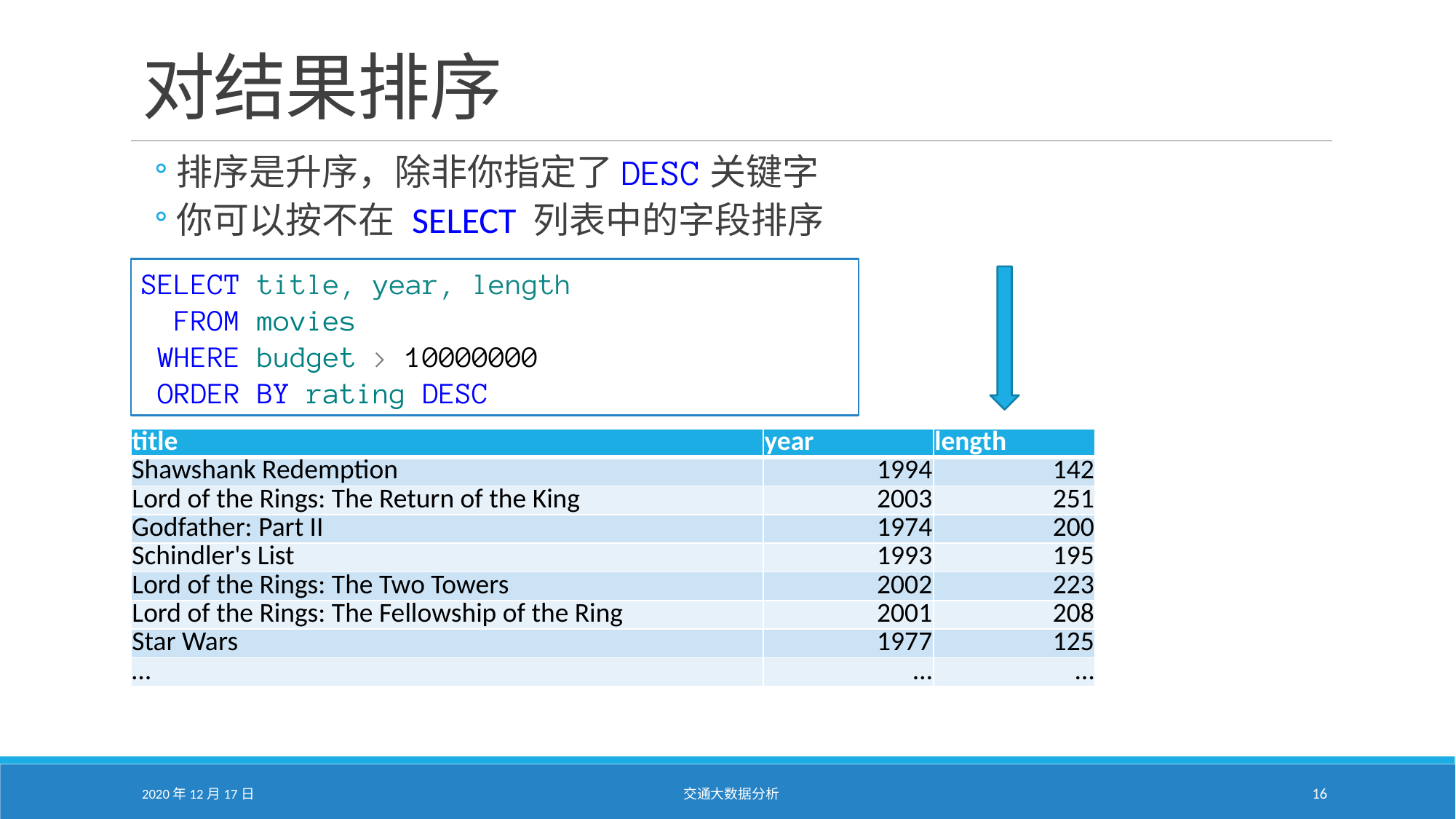

# 对结果排序
排序是升序，除非你指定了DESC关键字
你可以按不在 SELECT 列表中的字段排序
SELECT title, year, length
  FROM movies
 WHERE budget > 10000000
 ORDER BY rating DESC

| title | year | length |
| --- | --- | --- |
| Shawshank Redemption | 1994 | 142 |
| Lord of the Rings: The Return of the King | 2003 | 251 |
| Godfather: Part II | 1974 | 200 |
| Schindler's List | 1993 | 195 |
| Lord of the Rings: The Two Towers | 2002 | 223 |
| Lord of the Rings: The Fellowship of the Ring | 2001 | 208 |
| Star Wars | 1977 | 125 |
| … | … | … |
2020年12月17日
交通大数据分析
16